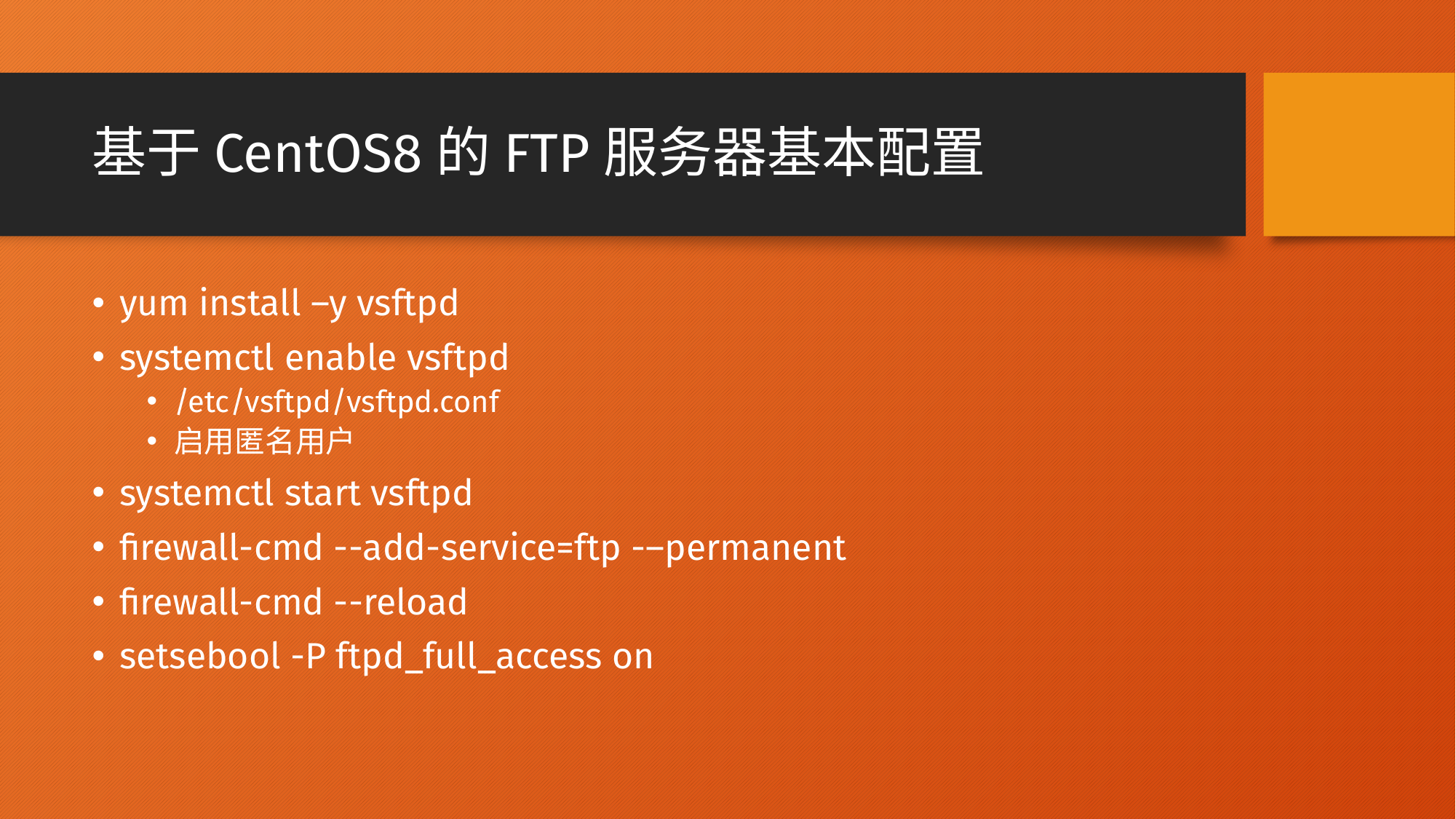

# 基于CentOS8的FTP服务器基本配置
yum install –y vsftpd
systemctl enable vsftpd
/etc/vsftpd/vsftpd.conf
启用匿名用户
systemctl start vsftpd
firewall-cmd --add-service=ftp -–permanent
firewall-cmd --reload
setsebool -P ftpd_full_access on